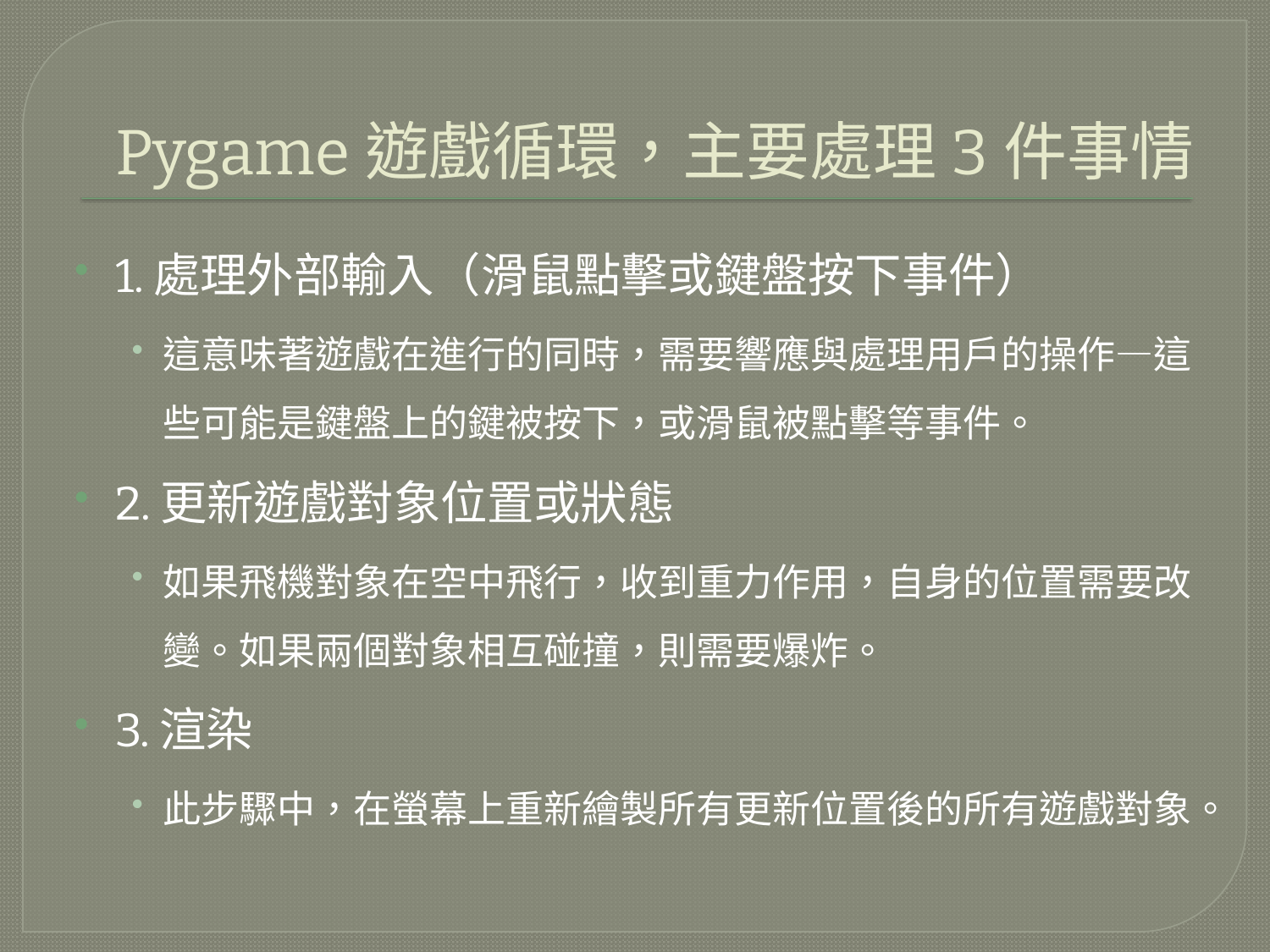

# Pygame遊戲循環，主要處理3件事情
1.處理外部輸入（滑鼠點擊或鍵盤按下事件）
這意味著遊戲在進行的同時，需要響應與處理用戶的操作—這些可能是鍵盤上的鍵被按下，或滑鼠被點擊等事件。
2.更新遊戲對象位置或狀態
如果飛機對象在空中飛行，收到重力作用，自身的位置需要改變。如果兩個對象相互碰撞，則需要爆炸。
3.渲染
此步驟中，在螢幕上重新繪製所有更新位置後的所有遊戲對象。